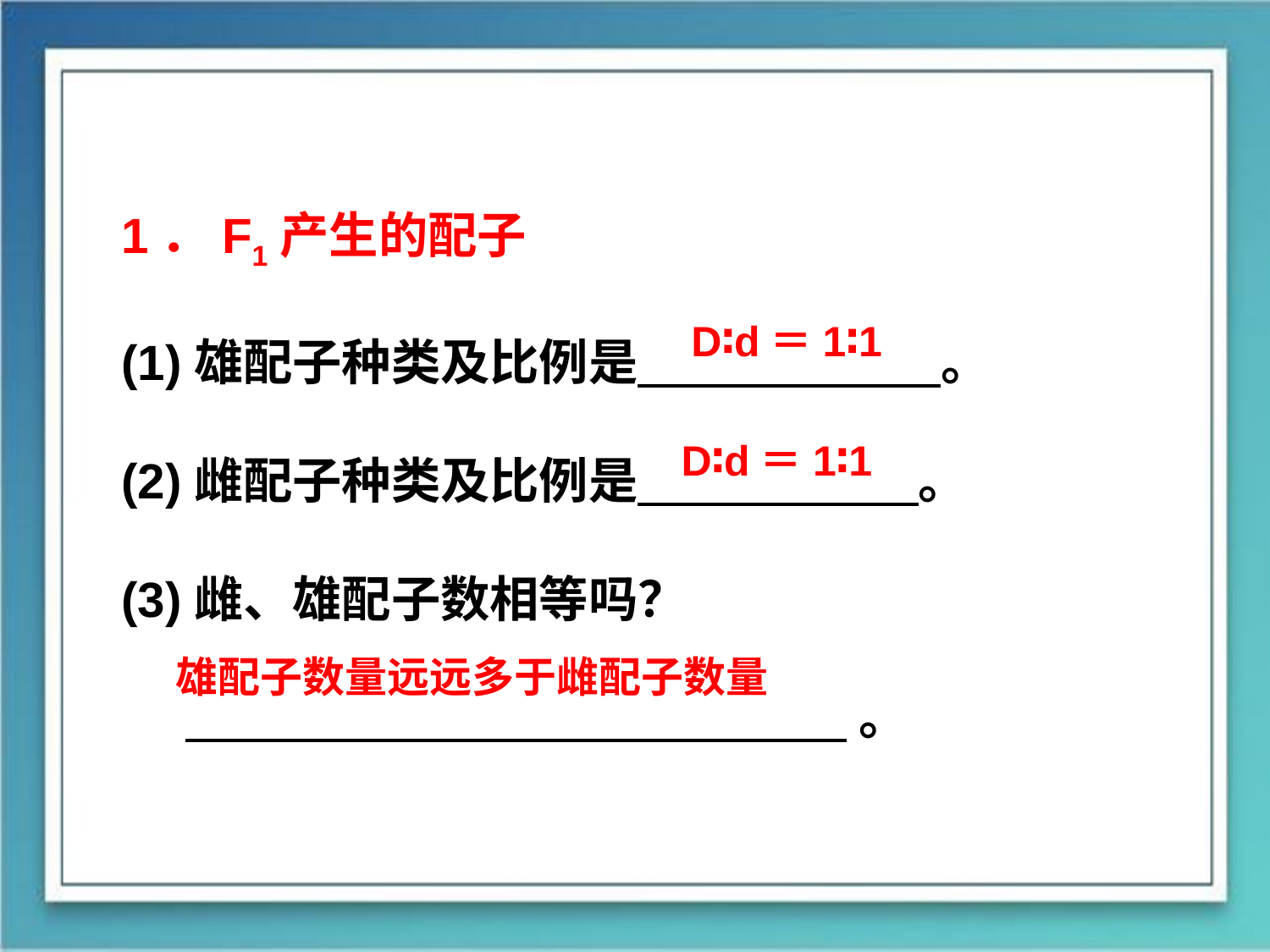

1．F1产生的配子
(1)雄配子种类及比例是                           。
(2)雌配子种类及比例是                         。
(3)雌、雄配子数相等吗？
                                                           。
D∶d＝1∶1
D∶d＝1∶1
雄配子数量远远多于雌配子数量